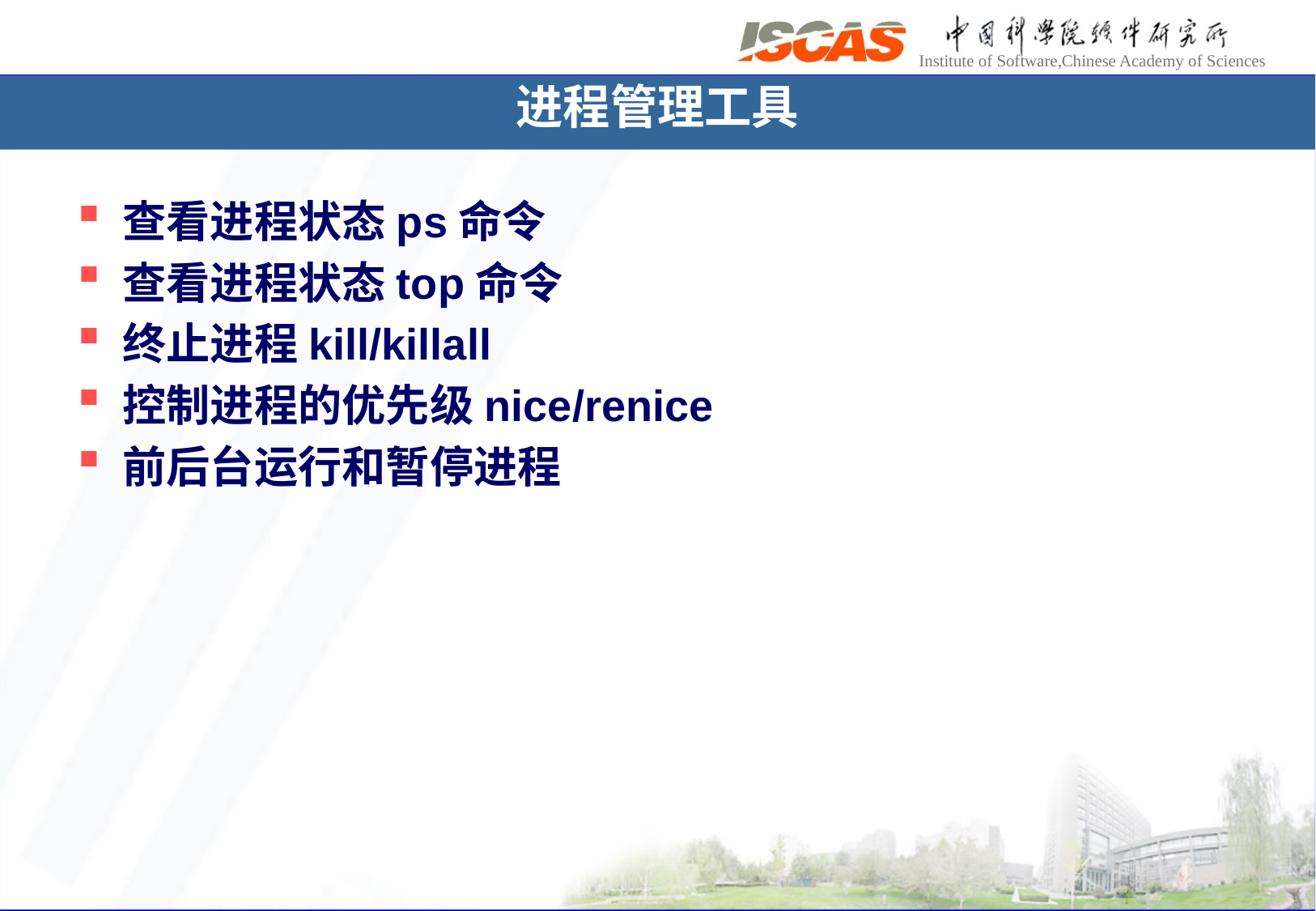

# 进程管理工具
查看进程状态ps命令
查看进程状态top命令
终止进程kill/killall
控制进程的优先级nice/renice
前后台运行和暂停进程